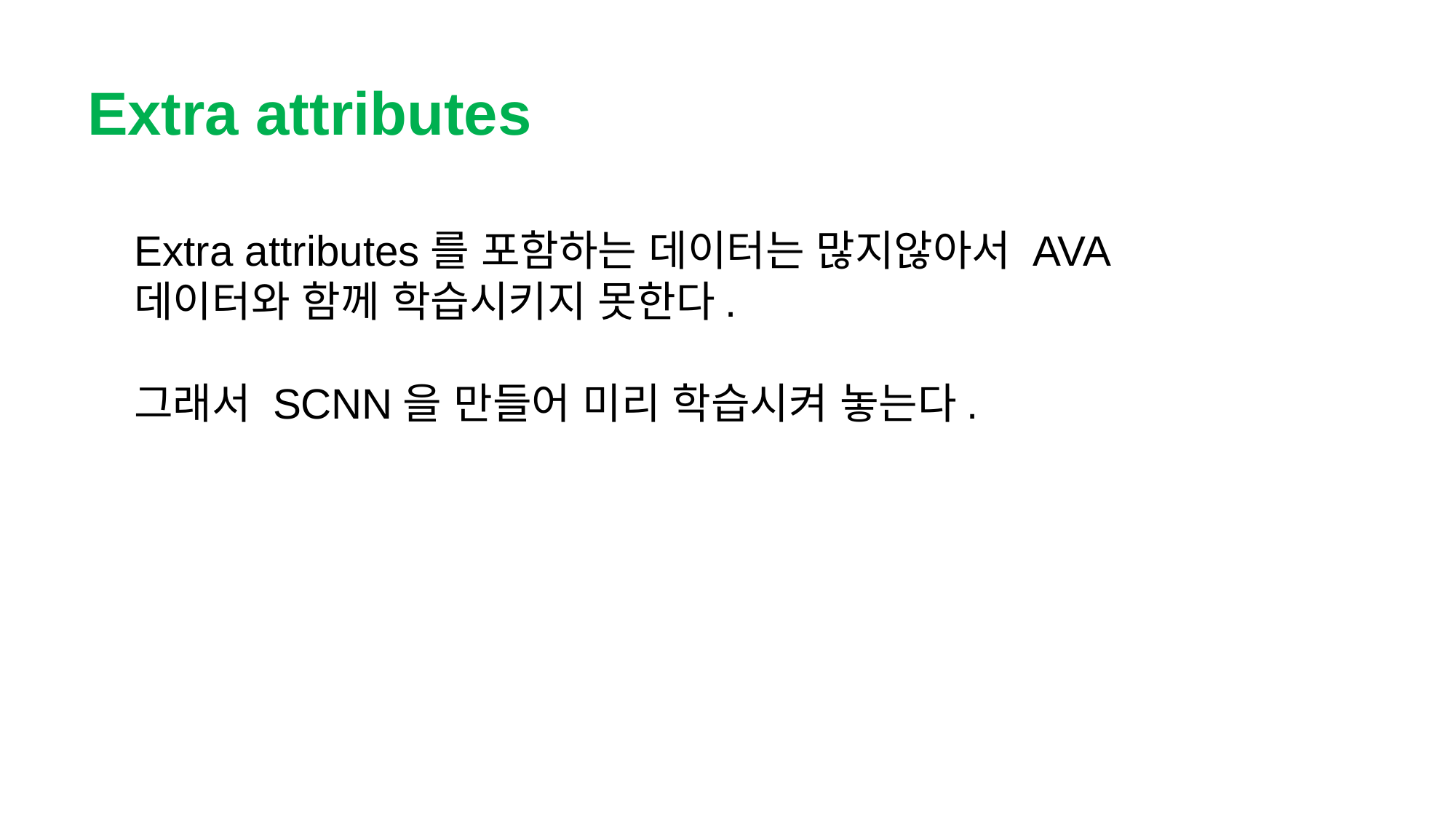

Extra attributes
Extra attributes를 포함하는 데이터는 많지않아서 AVA데이터와 함께 학습시키지 못한다.

그래서 SCNN을 만들어 미리 학습시켜 놓는다.